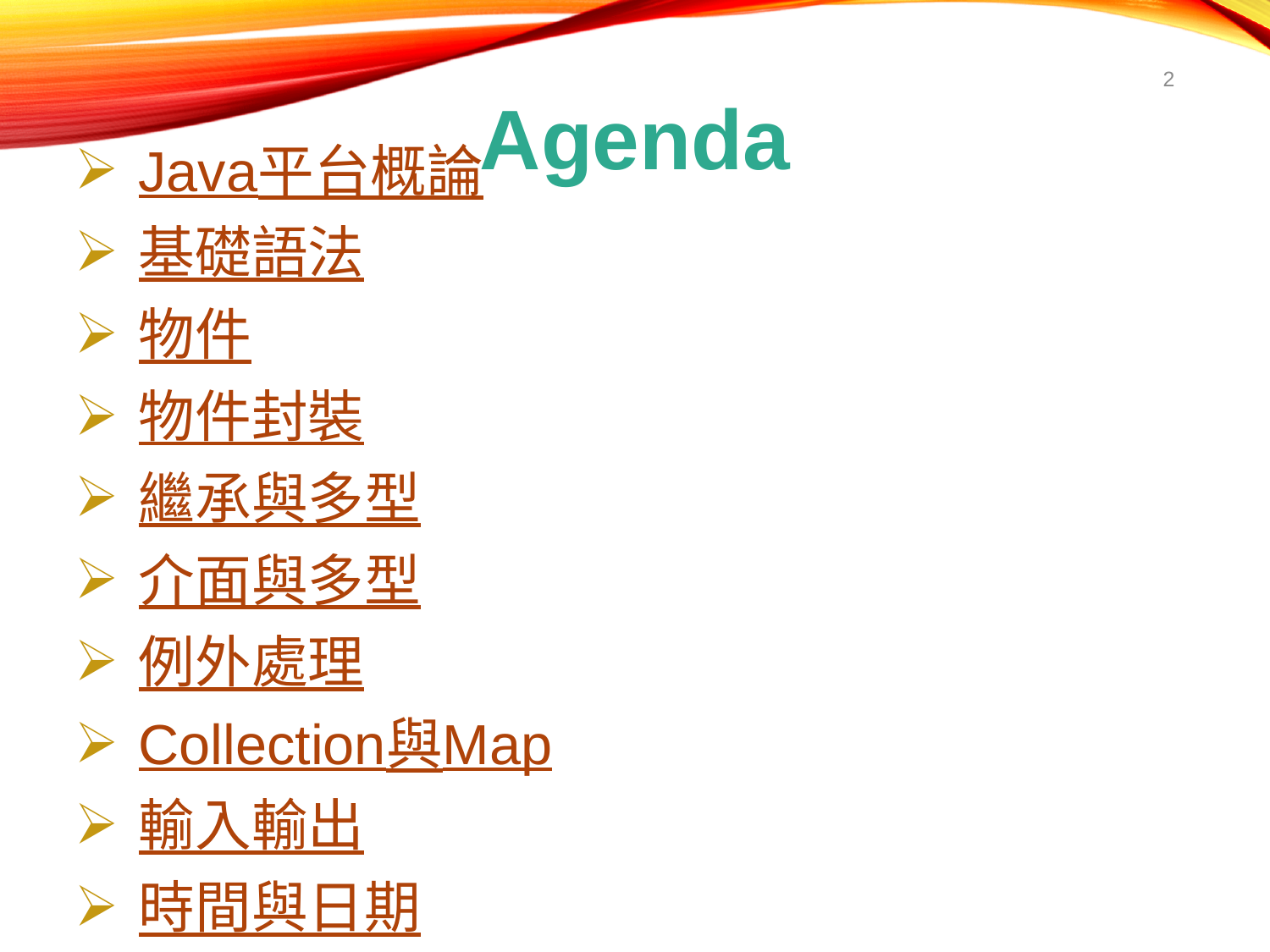

Agenda
2
Java平台概論
基礎語法
物件
物件封裝
繼承與多型
介面與多型
例外處理
Collection與Map
輸入輸出
時間與日期